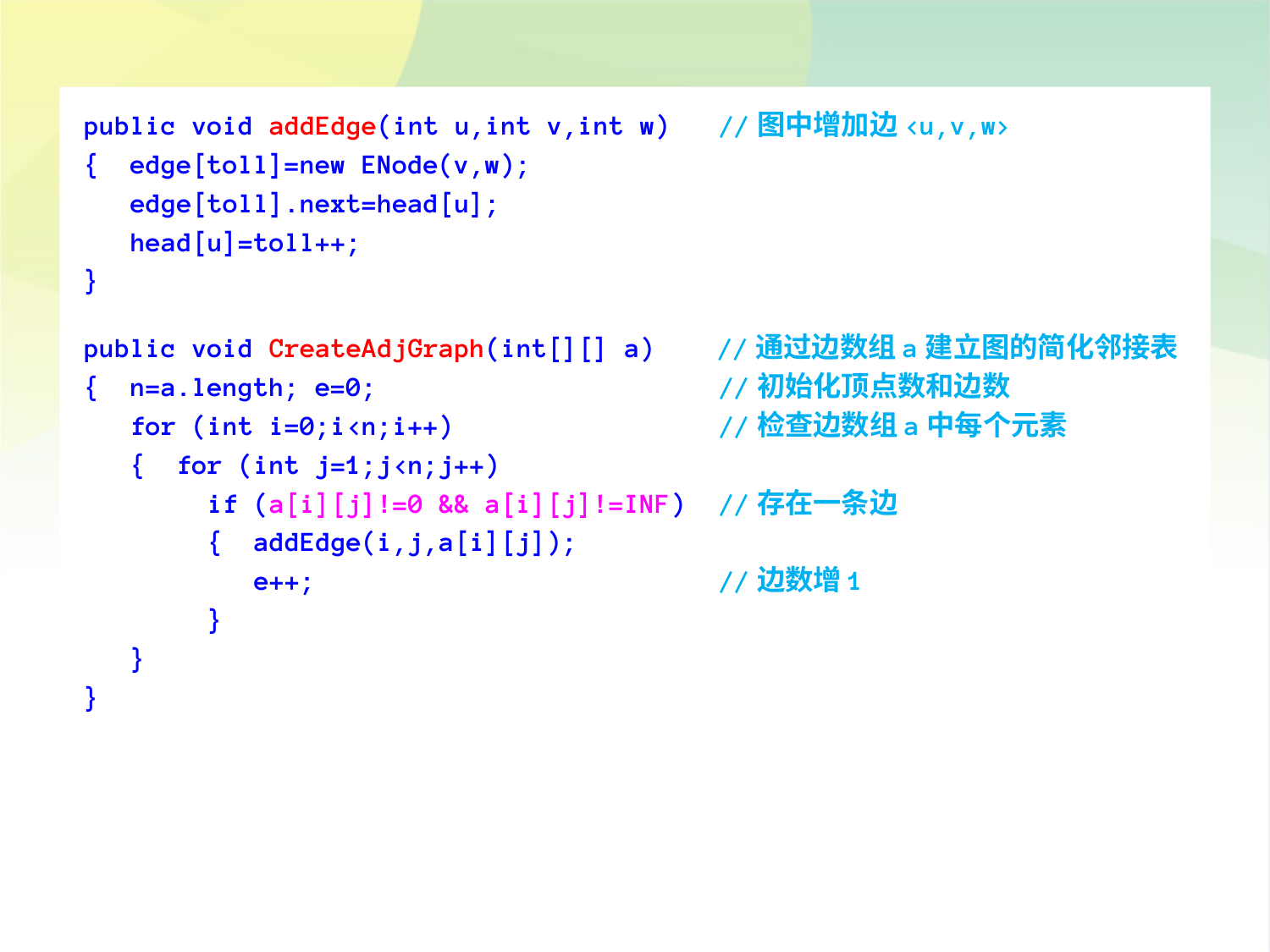

public void addEdge(int u,int v,int w)	//图中增加边<u,v,w>
{  edge[toll]=new ENode(v,w);
   edge[toll].next=head[u];
   head[u]=toll++;
}
public void CreateAdjGraph(int[][] a)    //通过边数组a建立图的简化邻接表
{  n=a.length; e=0;			//初始化顶点数和边数
   for (int i=0;i<n;i++)			//检查边数组a中每个元素
   {  for (int j=1;j<n;j++)
        if (a[i][j]!=0 && a[i][j]!=INF)	//存在一条边
        {  addEdge(i,j,a[i][j]);
           e++;				//边数增1
        }
   }
}